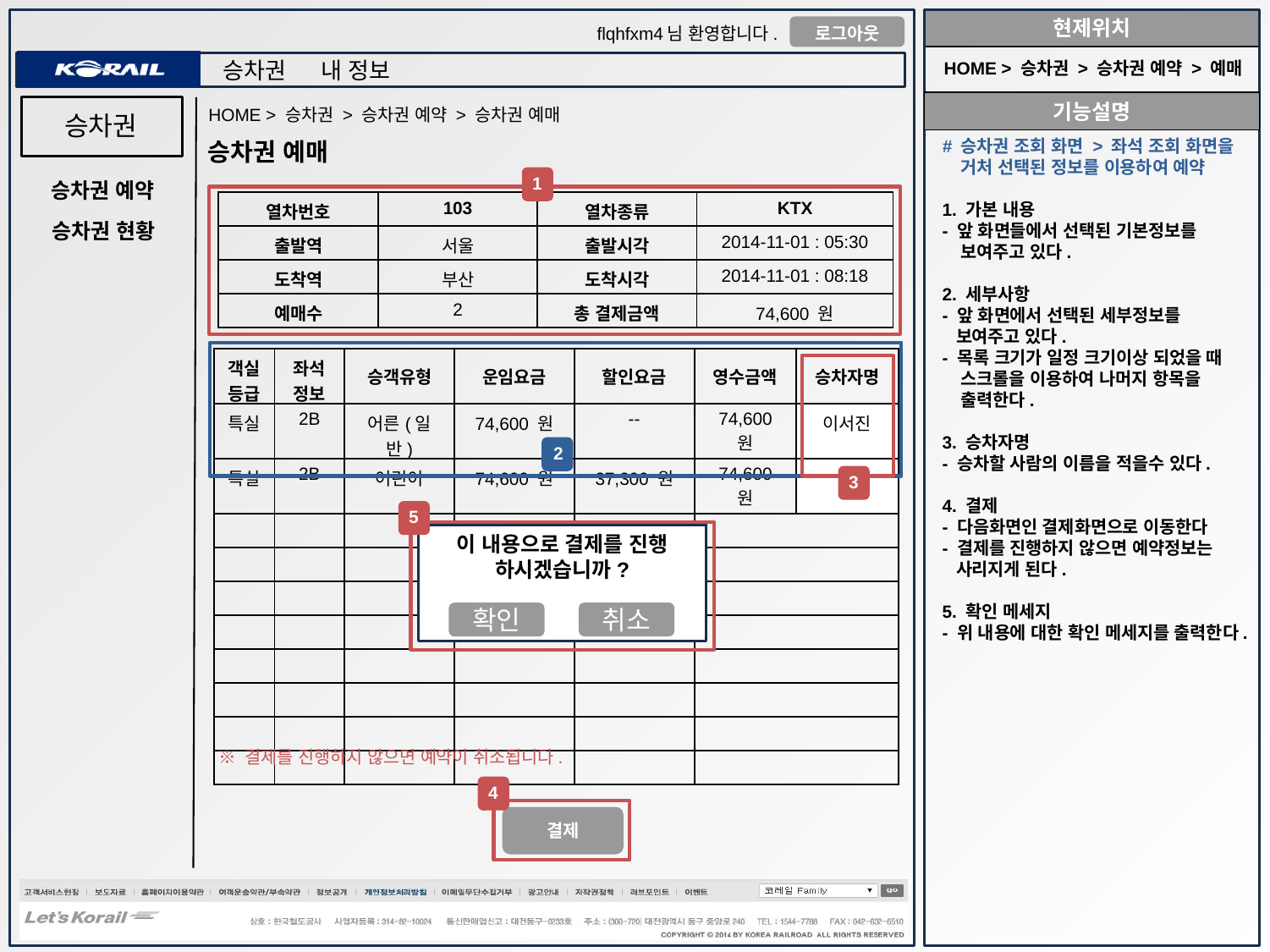

HOME > 승차권 > 승차권 예약 > 예매
HOME > 승차권 > 승차권 예약 > 승차권 예매
승차권
# 승차권 조회 화면 > 좌석 조회 화면을
   거처 선택된 정보를 이용하여 예약

1. 가본 내용
- 앞 화면들에서 선택된 기본정보를
   보여주고 있다.

2. 세부사항
- 앞 화면에서 선택된 세부정보를
  보여주고 있다.
- 목록 크기가 일정 크기이상 되었을 때
   스크롤을 이용하여 나머지 항목을
   출력한다.

3. 승차자명
- 승차할 사람의 이름을 적을수 있다.

4. 결제
- 다음화면인 결제화면으로 이동한다
- 결제를 진행하지 않으면 예약정보는
  사리지게 된다.

5. 확인 메세지
- 위 내용에 대한 확인 메세지를 출력한다.
승차권 예매
1

승차권 예약

| 열차번호 | 103 | 열차종류 | KTX |
| --- | --- | --- | --- |
| 출발역 | 서울 | 출발시각 | 2014-11-01 : 05:30 |
| 도착역 | 부산 | 도착시각 | 2014-11-01 : 08:18 |
| 예매수 | 2 | 총 결제금액 | 74,600 원 |
승차권 현황

| 객실등급 | 좌석정보 | 승객유형 | 운임요금 | 할인요금 | 영수금액 | 승차자명 |
| --- | --- | --- | --- | --- | --- | --- |
| 특실 | 2B | 어른(일반) | 74,600 원 | -- | 74,600 원 | 이서진 |
| 특실 | 2B | 어린이 | 74,600 원 | 37,300 원 | 74,600 원 |  |
|  |  |  |  |  |  |  |
|  |  |  |  |  |  |  |
|  |  |  |  |  |  |  |
|  |  |  |  |  |  |  |
|  |  |  |  |  |  |  |
|  |  |  |  |  |  |  |
|  |  |  |  |  |  |  |
|  |  |  |  |  |  |  |

2

3

5

이 내용으로 결제를 진행 하시겠습니까?
취소
확인
※ 결제를 진행하지 않으면 예약이 취소됩니다.
4

결제